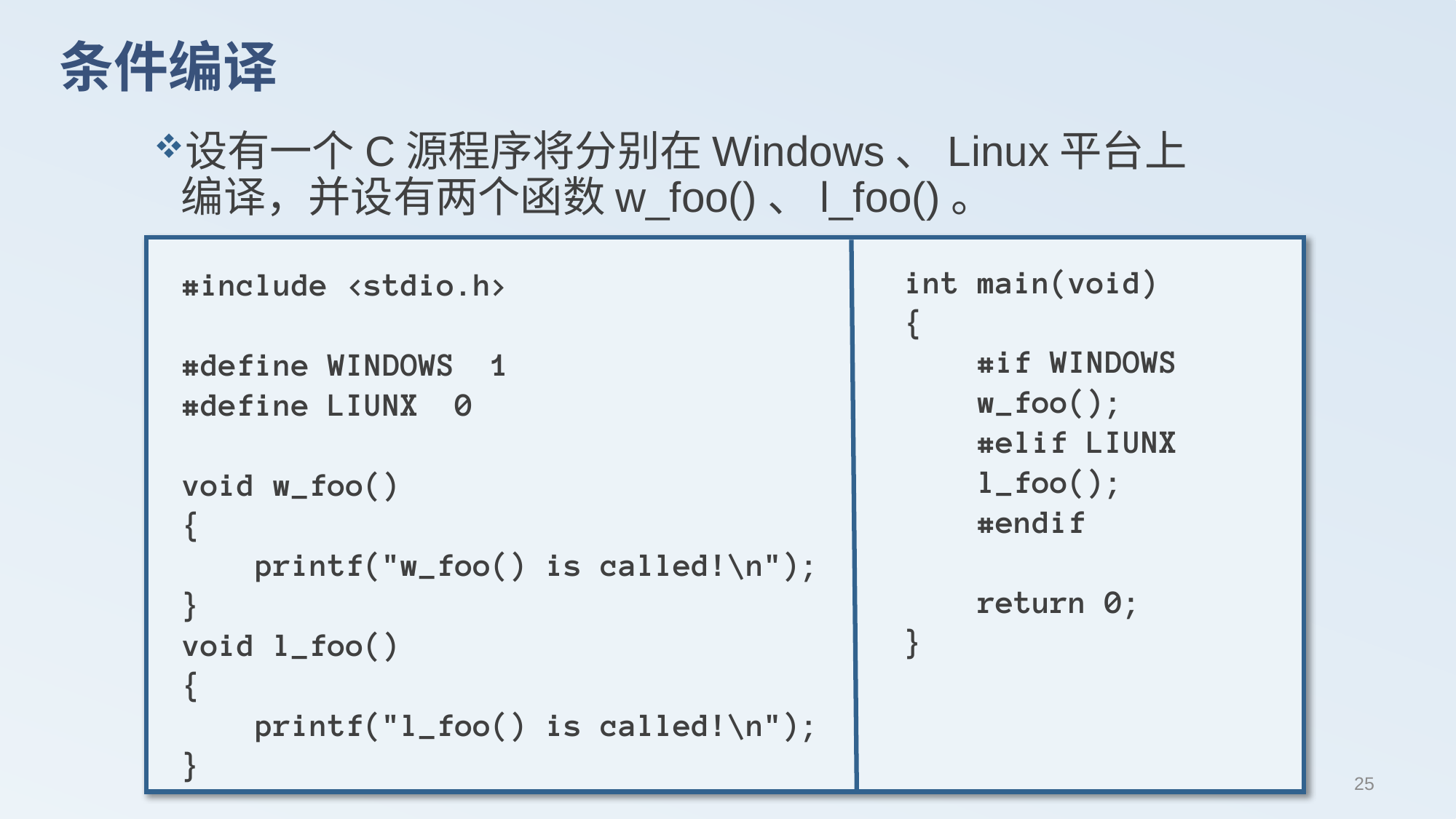

# 条件编译
设有一个C源程序将分别在Windows、Linux平台上编译，并设有两个函数w_foo()、l_foo()。

int main(void)
{
    #if WINDOWS
    w_foo();
    #elif LIUNX
    l_foo();
    #endif

    return 0;
}
#include <stdio.h>

#define WINDOWS  1
#define LIUNX  0

void w_foo()
{
    printf("w_foo() is called!\n");
}
void l_foo()
{
    printf("l_foo() is called!\n");
}